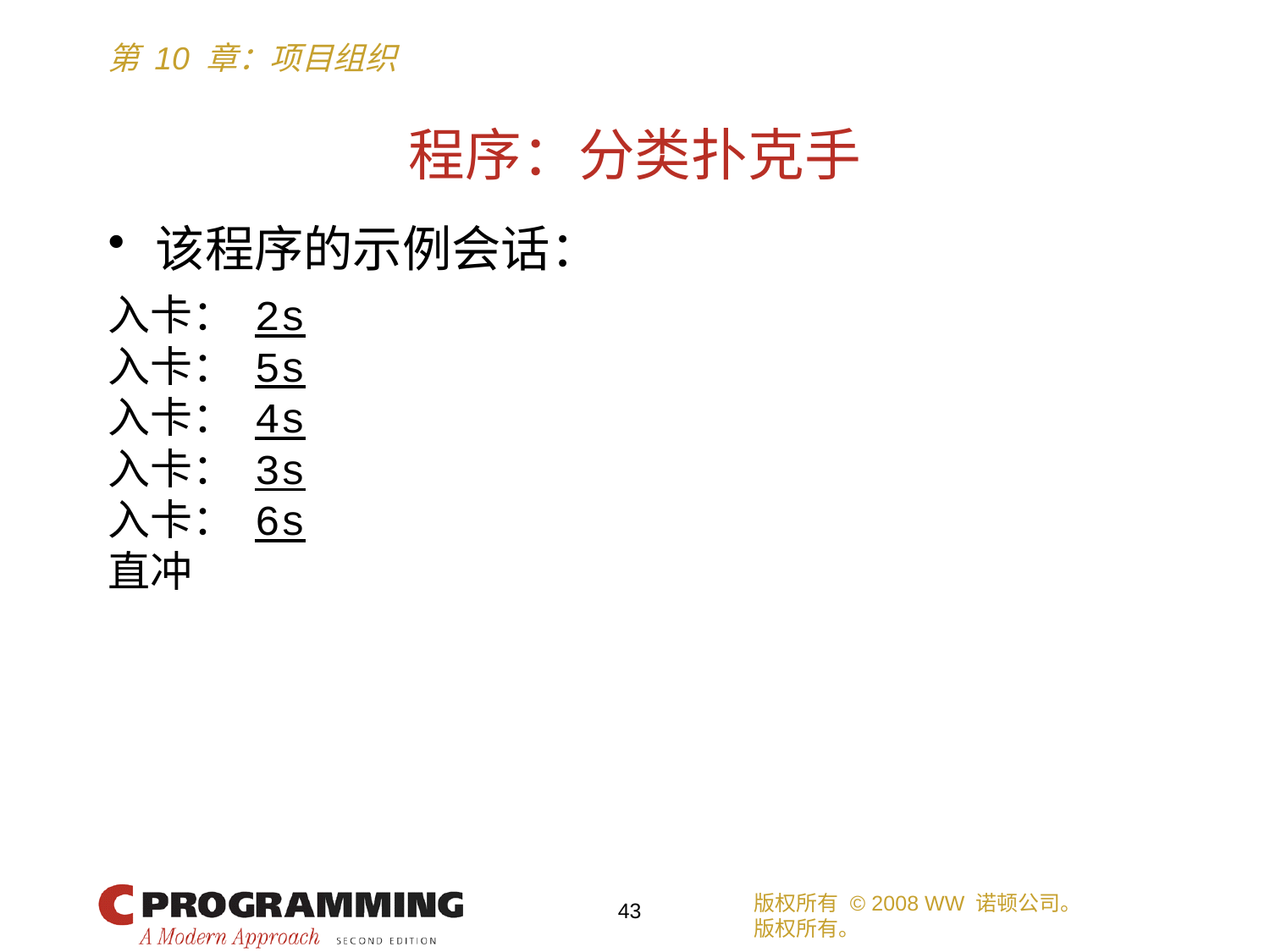

# 程序：分类扑克手
该程序的示例会话：
入卡： 2s
入卡： 5s
入卡： 4s
入卡： 3s
入卡： 6s
直冲
版权所有 © 2008 WW 诺顿公司。
版权所有。
43